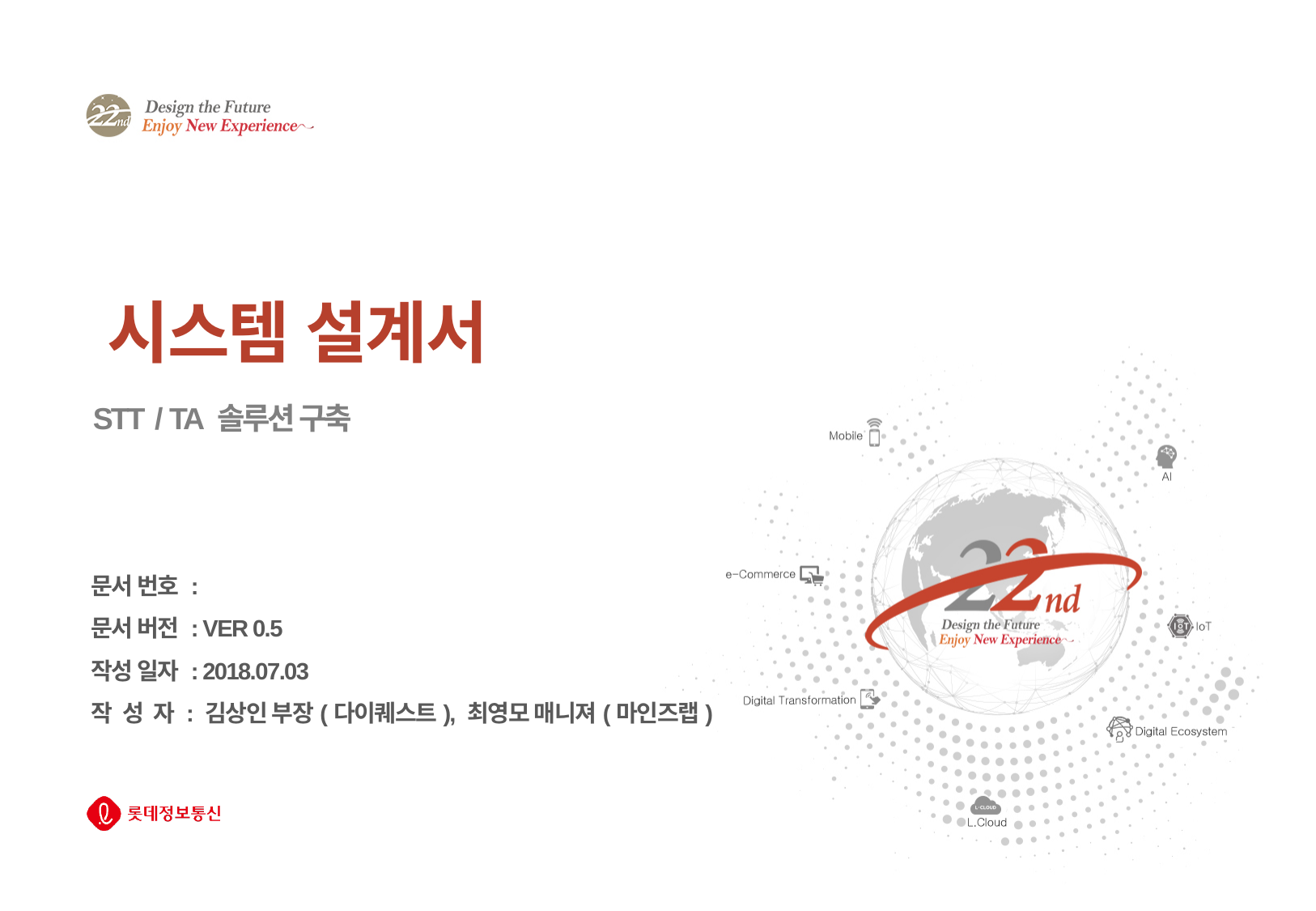

시스템 설계서
STT  / TA 솔루션 구축
문서 번호 :
문서 버전 : VER 0.5
작성 일자 : 2018.07.03
작  성  자 : 김상인 부장(다이퀘스트), 최영모 매니져(마인즈랩)